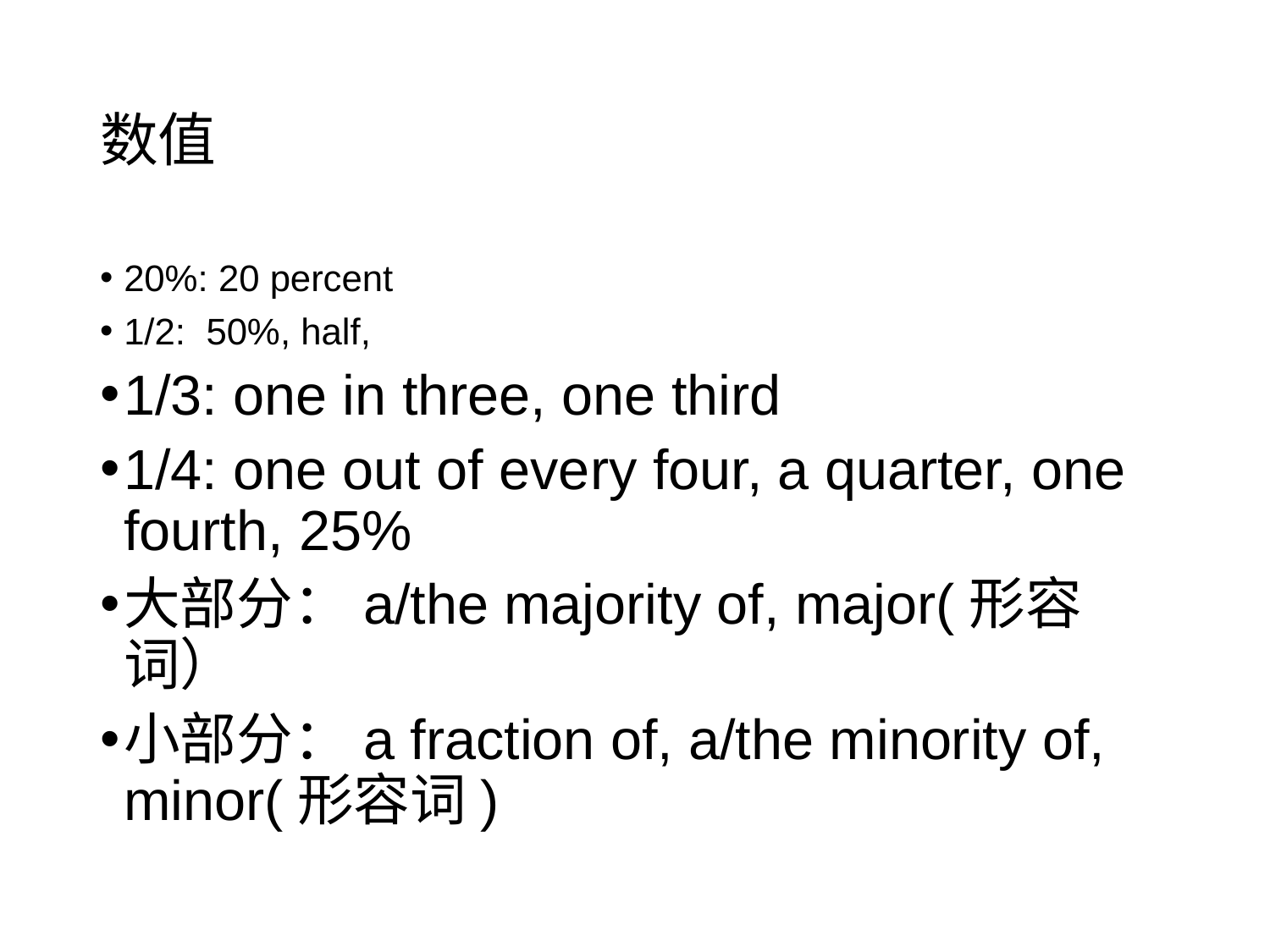

# 数值
20%: 20 percent
1/2:  50%, half,
1/3: one in three, one third
1/4: one out of every four, a quarter, one fourth, 25%
大部分：a/the majority of, major(形容词）
小部分：a fraction of, a/the minority of, minor(形容词)